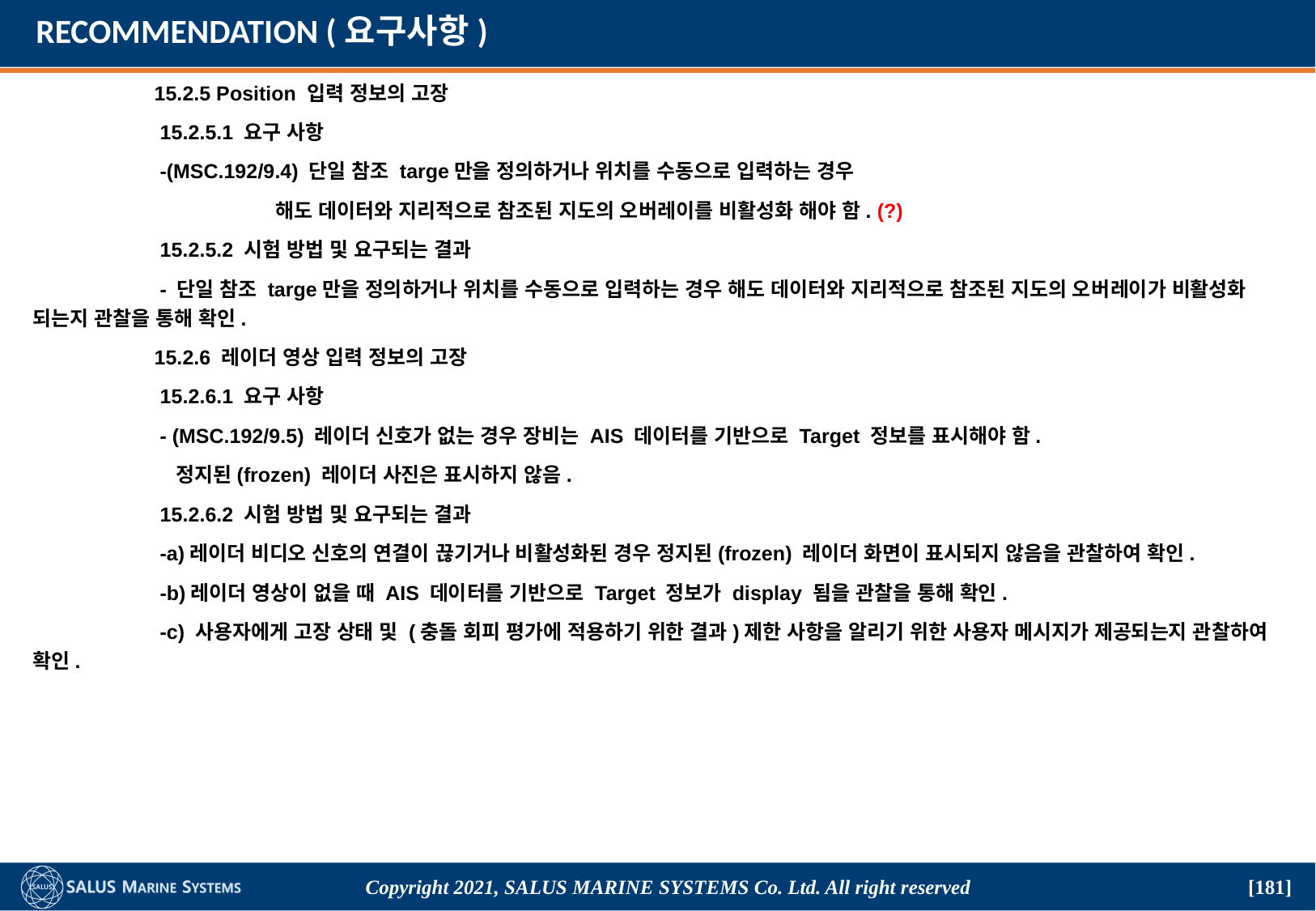

# RECOMMENDATION (요구사항)
	15.2.5 Position 입력 정보의 고장
	 15.2.5.1 요구 사항
	 -(MSC.192/9.4) 단일 참조 targe만을 정의하거나 위치를 수동으로 입력하는 경우
	 	해도 데이터와 지리적으로 참조된 지도의 오버레이를 비활성화 해야 함. (?)
	 15.2.5.2 시험 방법 및 요구되는 결과
	 - 단일 참조 targe만을 정의하거나 위치를 수동으로 입력하는 경우 해도 데이터와 지리적으로 참조된 지도의 오버레이가 비활성화 되는지 관찰을 통해 확인.
	15.2.6 레이더 영상 입력 정보의 고장
	 15.2.6.1 요구 사항
	 - (MSC.192/9.5) 레이더 신호가 없는 경우 장비는 AIS 데이터를 기반으로 Target 정보를 표시해야 함.
	   정지된(frozen) 레이더 사진은 표시하지 않음.
	 15.2.6.2 시험 방법 및 요구되는 결과
	 -a)레이더 비디오 신호의 연결이 끊기거나 비활성화된 경우 정지된(frozen) 레이더 화면이 표시되지 않음을 관찰하여 확인.
	 -b)레이더 영상이 없을 때 AIS 데이터를 기반으로 Target 정보가 display 됨을 관찰을 통해 확인.
	 -c) 사용자에게 고장 상태 및 (충돌 회피 평가에 적용하기 위한 결과)제한 사항을 알리기 위한 사용자 메시지가 제공되는지 관찰하여 확인.

Copyright 2021, SALUS Marine Systems Co. Ltd. All right reserved
[181]